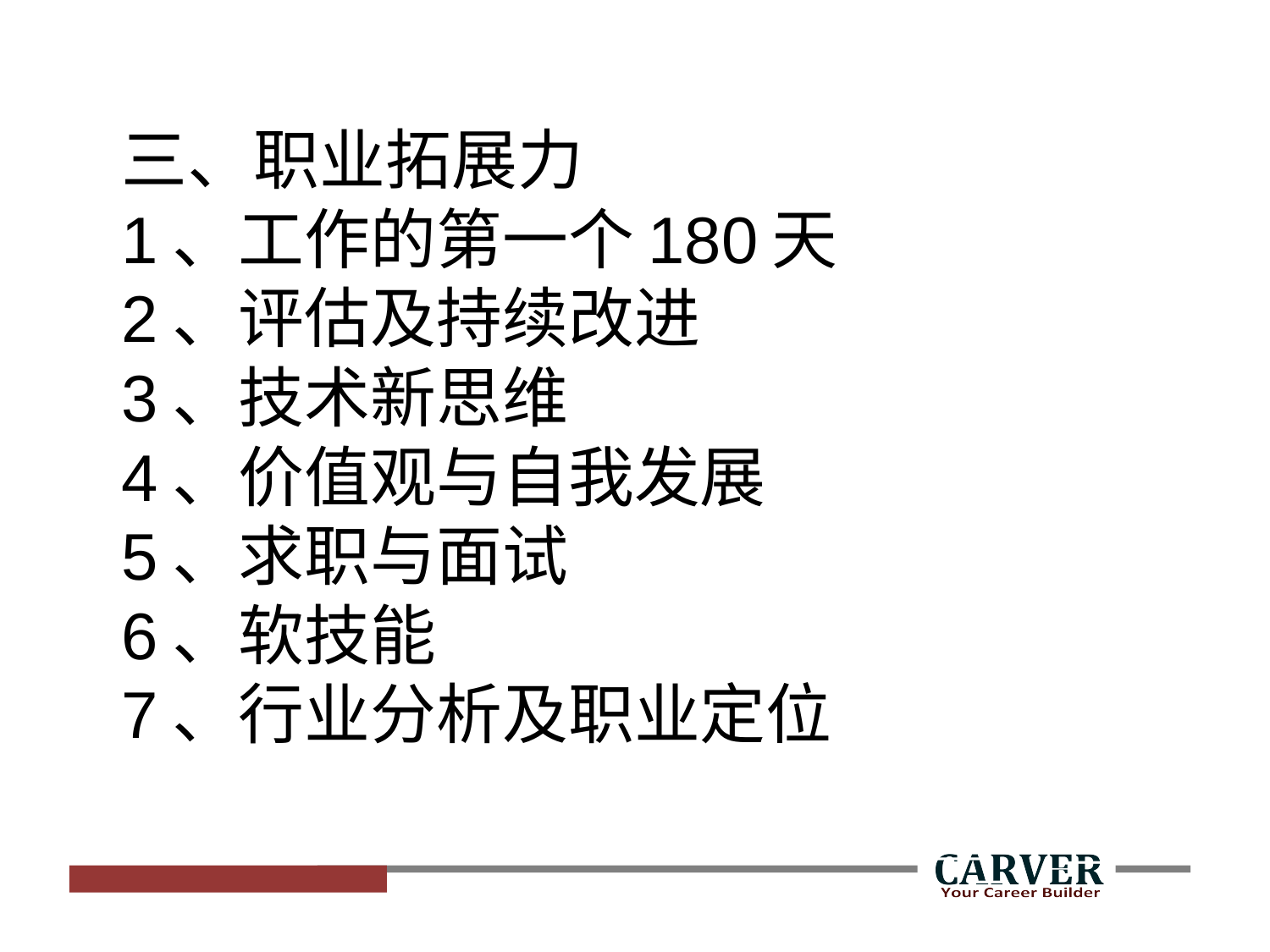

# 三、职业拓展力 1、工作的第一个180天 2、评估及持续改进 3、技术新思维 4、价值观与自我发展 5、求职与面试 6、软技能 7、行业分析及职业定位